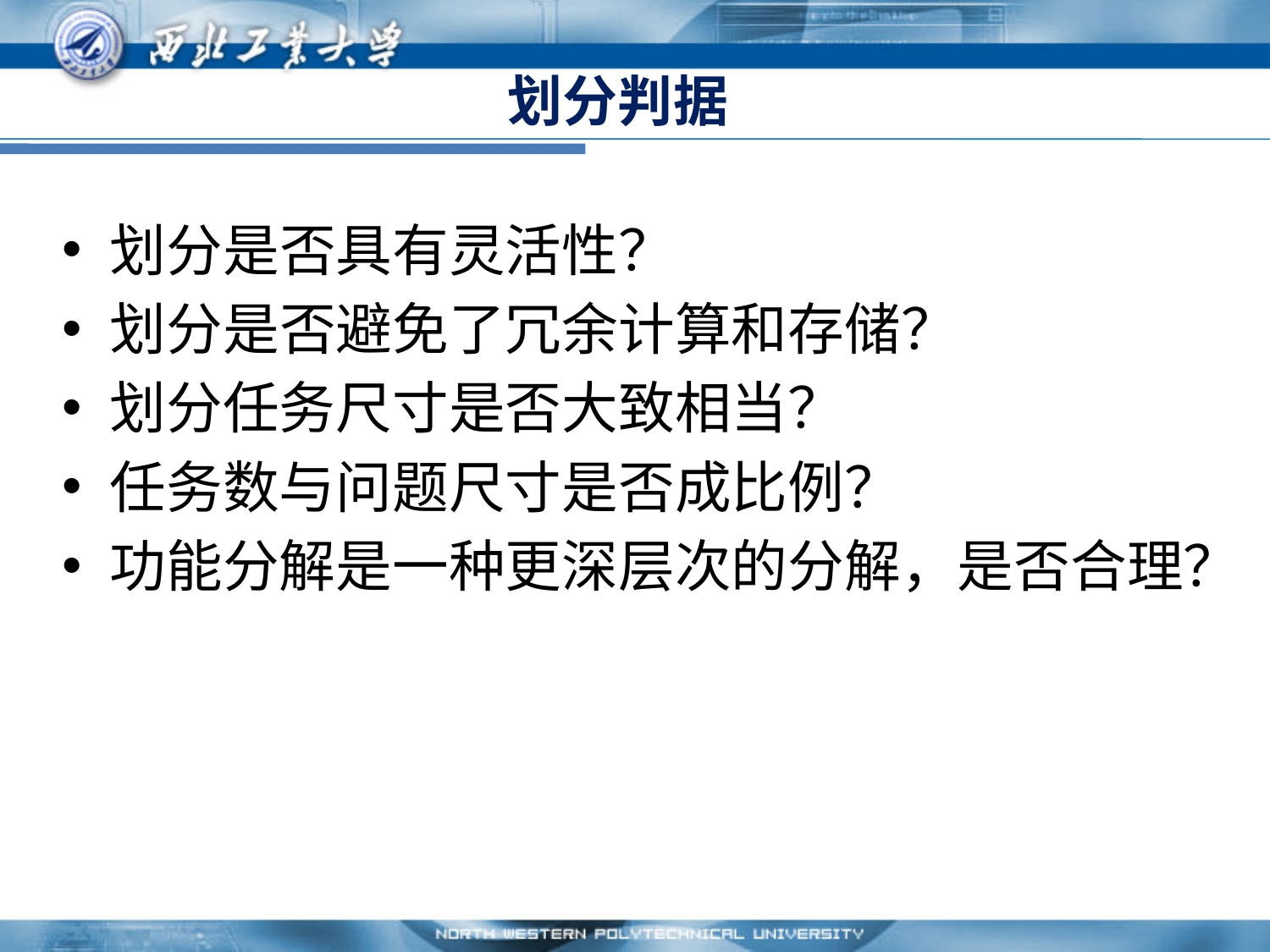

# 划分判据
划分是否具有灵活性？
划分是否避免了冗余计算和存储？
划分任务尺寸是否大致相当？
任务数与问题尺寸是否成比例？
功能分解是一种更深层次的分解，是否合理？